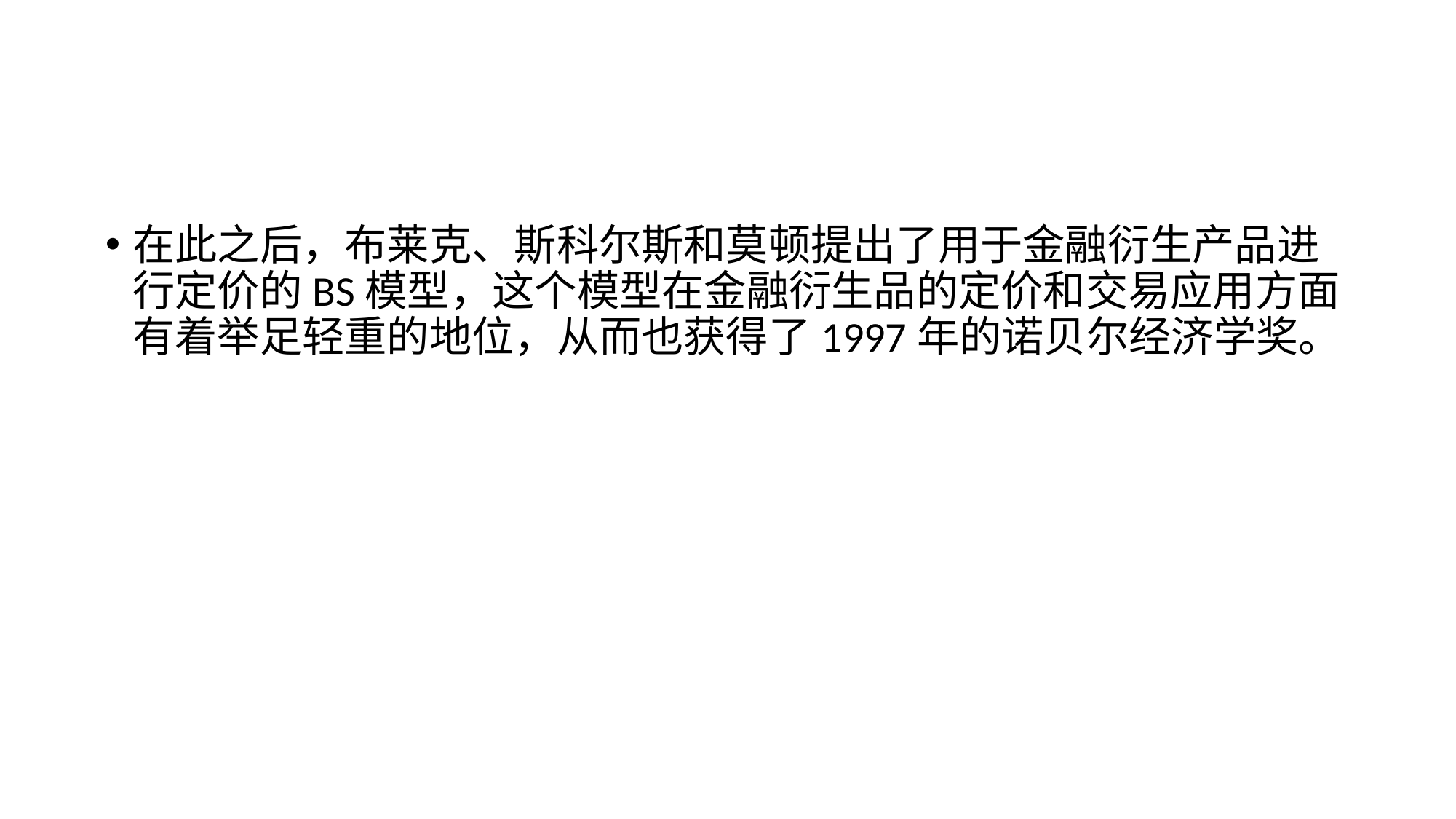

#
在此之后，布莱克、斯科尔斯和莫顿提出了用于金融衍生产品进行定价的BS模型，这个模型在金融衍生品的定价和交易应用方面有着举足轻重的地位，从而也获得了1997年的诺贝尔经济学奖。